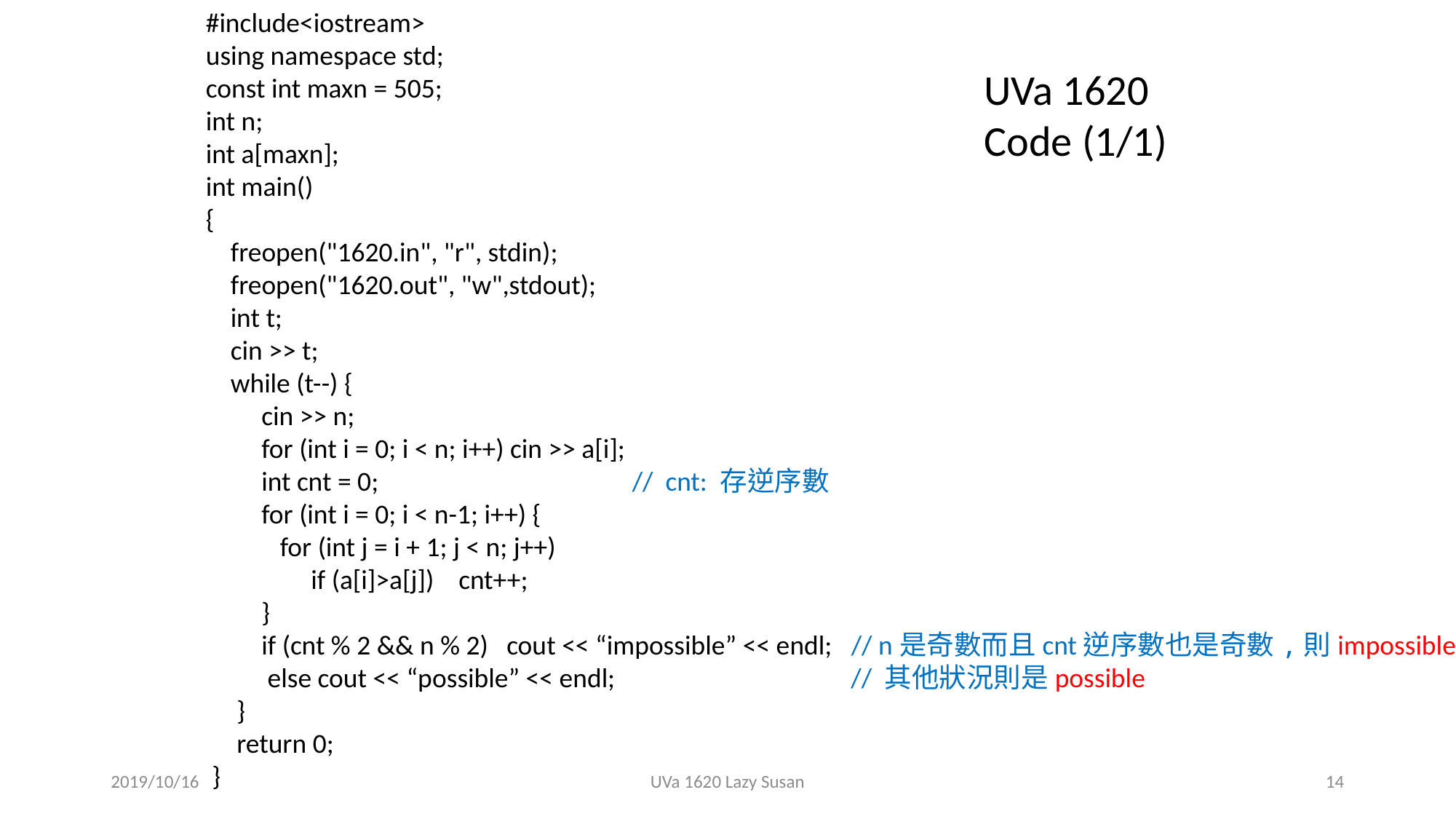

#include<iostream>
using namespace std;
const int maxn = 505;
int n;
int a[maxn];
int main()
{
    freopen("1620.in", "r", stdin);
    freopen("1620.out", "w",stdout);
    int t;
    cin >> t;
    while (t--) {
         cin >> n;
         for (int i = 0; i < n; i++) cin >> a[i];
         int cnt = 0;                                         //  cnt: 存逆序數
         for (int i = 0; i < n-1; i++) {
            for (int j = i + 1; j < n; j++)
                 if (a[i]>a[j])    cnt++;
         }
         if (cnt % 2 && n % 2)   cout << “impossible” << endl;   // n是奇數而且cnt逆序數也是奇數,則impossible
          else cout << “possible” << endl;                                      // 其他狀況則是possible
     }
     return 0;
 }
UVa 1620 Code (1/1)
2019/10/16
UVa 1620 Lazy Susan
14